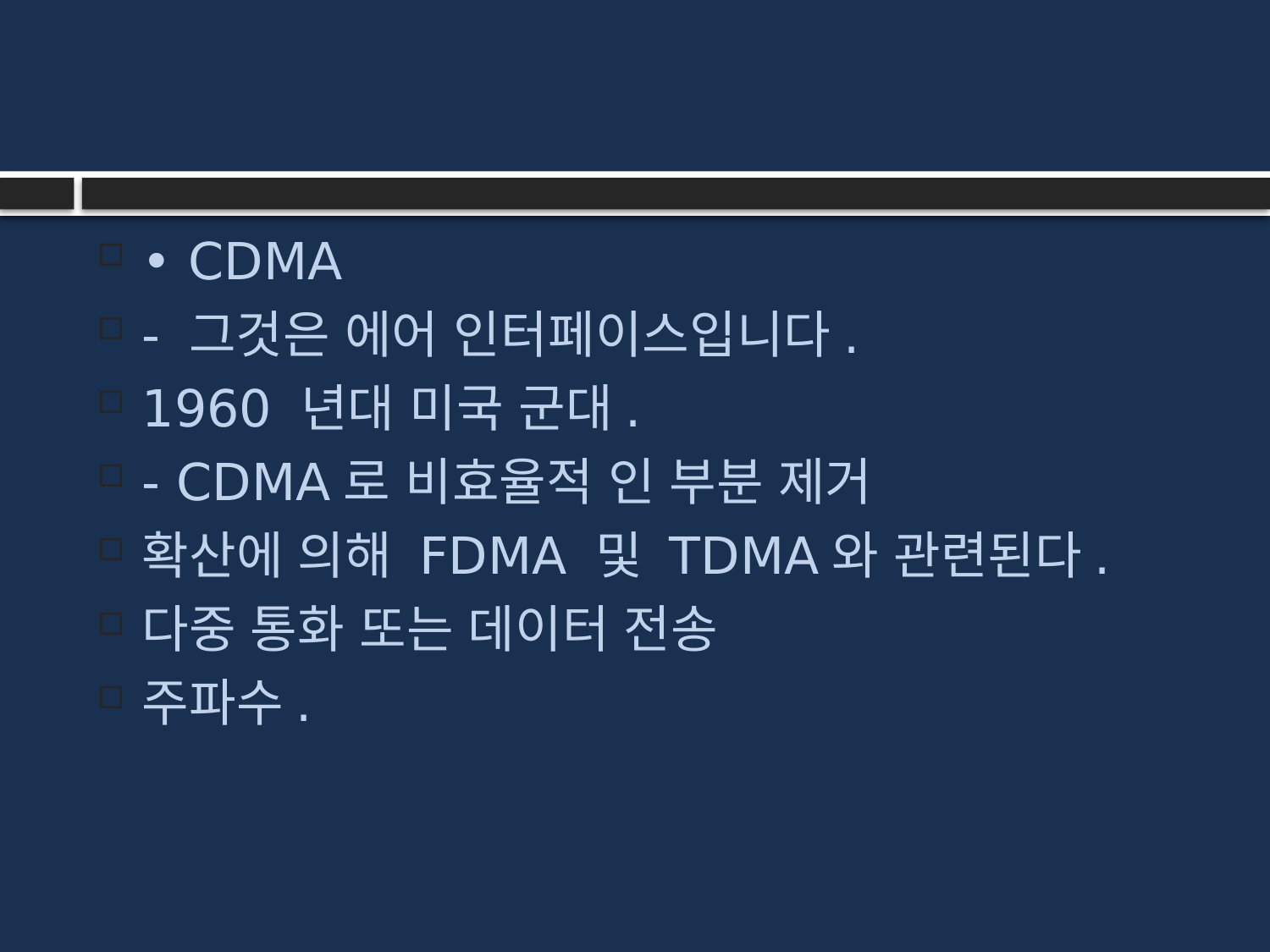

#
• CDMA
- 그것은 에어 인터페이스입니다.
1960 년대 미국 군대.
- CDMA로 비효율적 인 부분 제거
확산에 의해 FDMA 및 TDMA와 관련된다.
다중 통화 또는 데이터 전송
주파수.